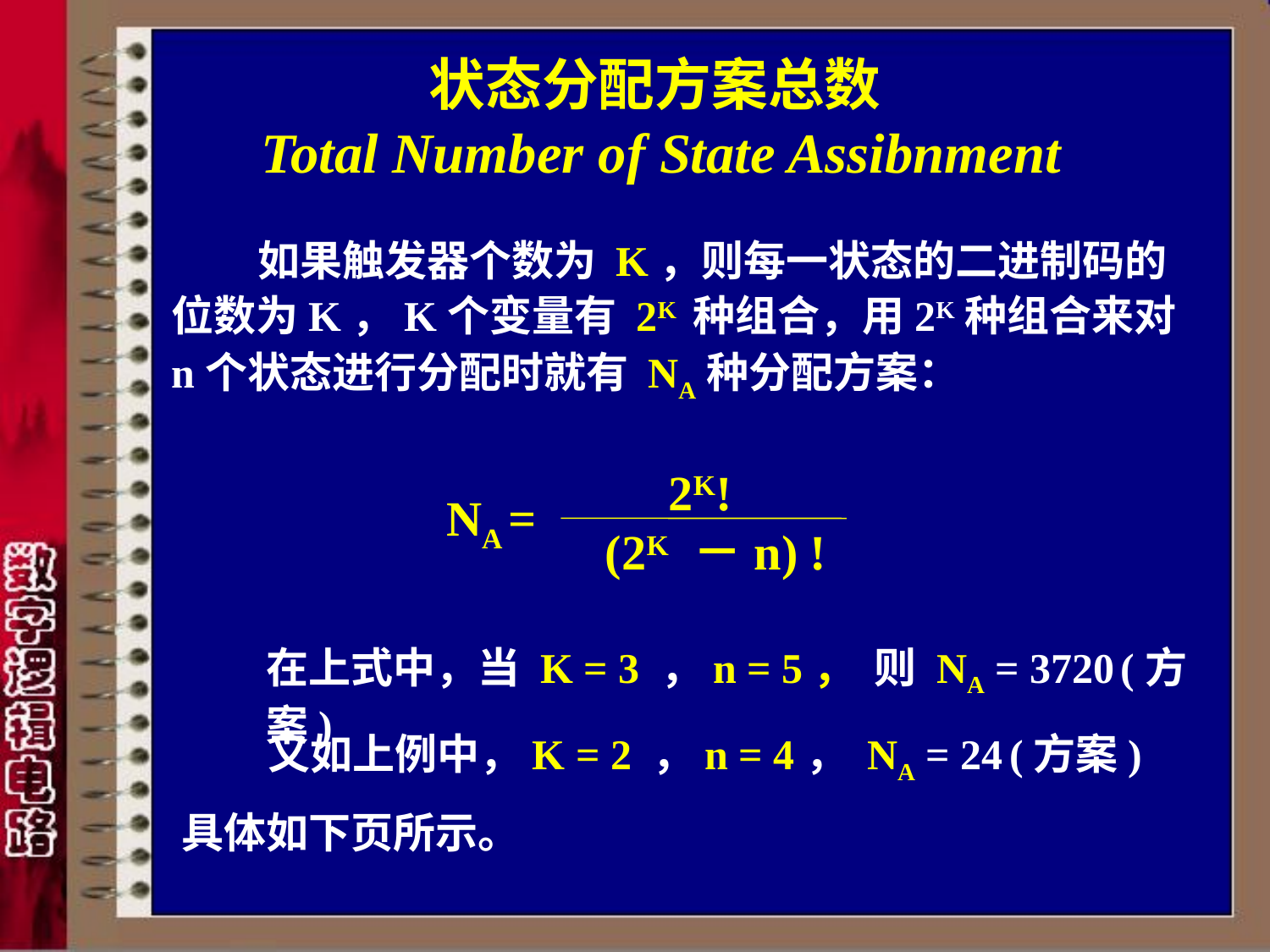

# 状态分配方案总数 Total Number of State Assibnment
        如果触发器个数为 K，则每一状态的二进制码的位数为K，K个变量有 2K 种组合，用2K种组合来对 n个状态进行分配时就有 NA种分配方案：
2K!
NA =
(2K －n) !

在上式中，当 K = 3 ，n = 5，  则 NA = 3720 (方案)
        又如上例中，K = 2 ，n = 4， NA = 24 (方案)
具体如下页所示。